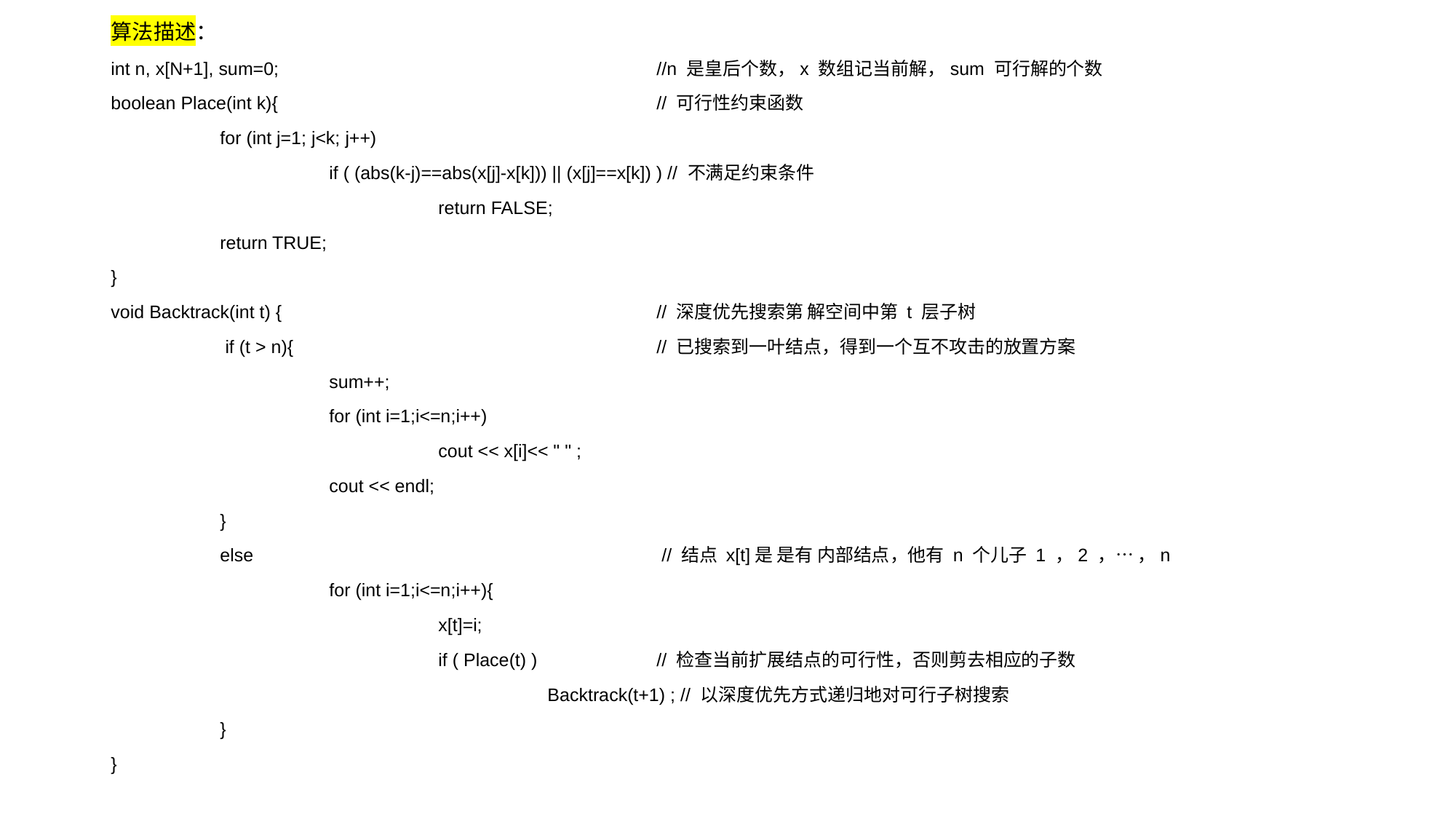

算法描述：
int n, x[N+1], sum=0; 				//n 是皇后个数，x 数组记当前解，sum 可行解的个数
boolean Place(int k){				// 可行性约束函数
	for (int j=1; j<k; j++)
		if ( (abs(k-j)==abs(x[j]-x[k])) || (x[j]==x[k]) ) // 不满足约束条件
			return FALSE;
	return TRUE;
}
void Backtrack(int t) {				// 深度优先搜索第 解空间中第 t 层子树
	 if (t > n){				// 已搜索到一叶结点，得到一个互不攻击的放置方案
		sum++;
		for (int i=1;i<=n;i++)
			cout << x[i]<< " " ;
		cout << endl;
	}
	else				 // 结点 x[t]是 是有 内部结点，他有 n 个儿子 1 ，2 ，… ，n
		for (int i=1;i<=n;i++){
			x[t]=i;
			if ( Place(t) ) 		// 检查当前扩展结点的可行性，否则剪去相应的子数
				Backtrack(t+1) ; // 以深度优先方式递归地对可行子树搜索
	}
}